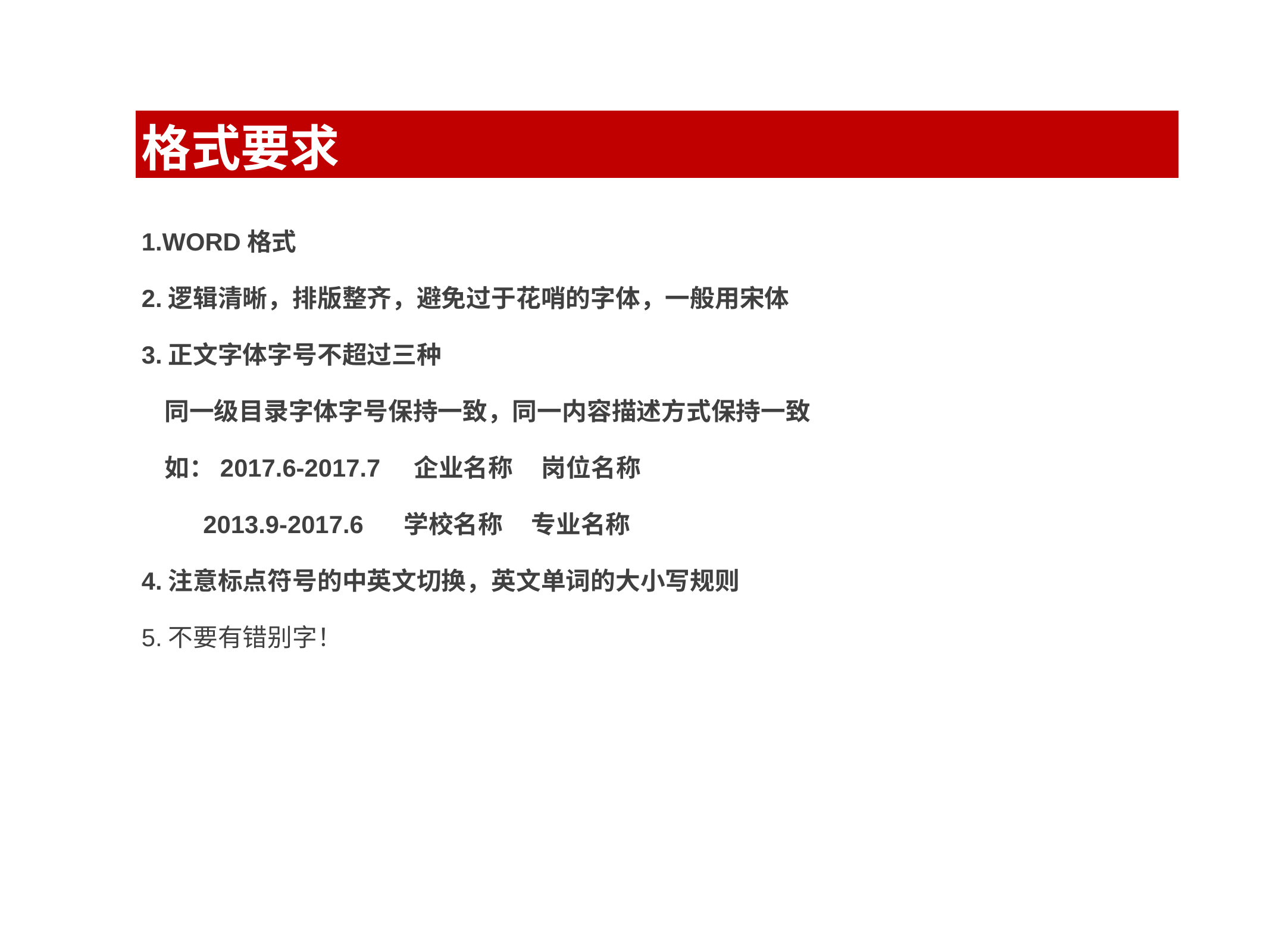

# 格式要求
1.WORD格式
2.逻辑清晰，排版整齐，避免过于花哨的字体，一般用宋体
3.正文字体字号不超过三种
   同一级目录字体字号保持一致，同一内容描述方式保持一致
   如：2017.6-2017.7    企业名称     岗位名称
         2013.9-2017.6     学校名称     专业名称
4.注意标点符号的中英文切换，英文单词的大小写规则
5.不要有错别字！